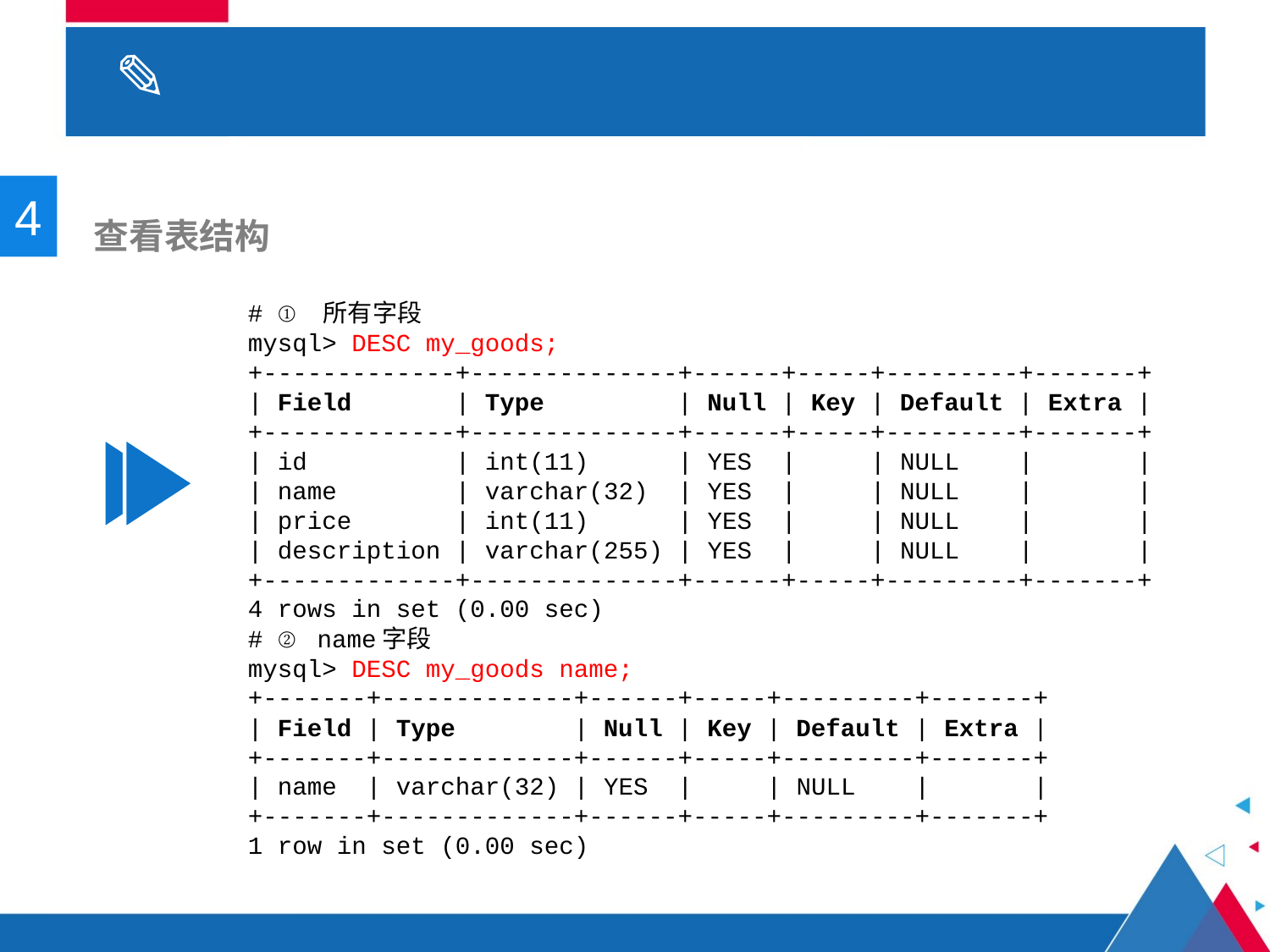

# 2.2 数据表操作

4
  查看表结构
# ① 所有字段
mysql> DESC my_goods;
+-------------+--------------+------+-----+---------+-------+
| Field       | Type         | Null | Key | Default | Extra |
+-------------+--------------+------+-----+---------+-------+
| id          | int(11)      | YES  |     | NULL    |       |
| name        | varchar(32)  | YES  |     | NULL    |       |
| price       | int(11)      | YES  |     | NULL    |       |
| description | varchar(255) | YES  |     | NULL    |       |
+-------------+--------------+------+-----+---------+-------+
4 rows in set (0.00 sec)
# ② name字段
mysql> DESC my_goods name;
+-------+-------------+------+-----+---------+-------+
| Field | Type        | Null | Key | Default | Extra |
+-------+-------------+------+-----+---------+-------+
| name  | varchar(32) | YES  |     | NULL    |       |
+-------+-------------+------+-----+---------+-------+
1 row in set (0.00 sec)